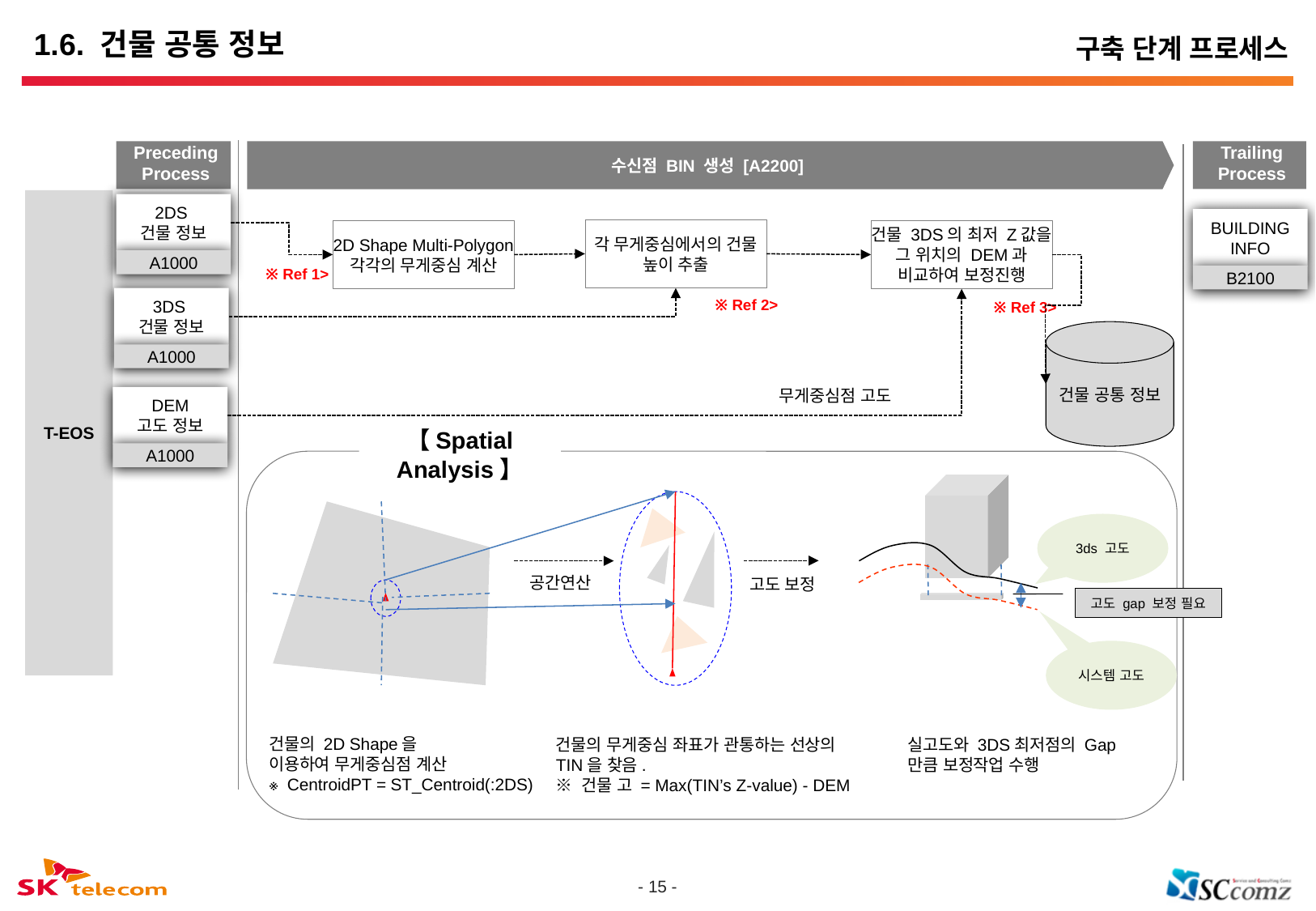

# 1.6. 건물 공통 정보
구축 단계 프로세스
Preceding
Process
수신점 BIN 생성 [A2200]
Trailing Process
T-EOS
2DS
건물 정보
A1000
BUILDING INFO
B2100
각 무게중심에서의 건물 높이 추출
2D Shape Multi-Polygon 각각의 무게중심 계산
건물 3DS의 최저 Z값을 그 위치의 DEM과 비교하여 보정진행
※ Ref 1>
3DS
건물 정보
A1000
※ Ref 2>
※ Ref 3>
건물 공통 정보
무게중심점 고도
DEM
고도 정보
A1000
【Spatial Analysis】

3ds 고도

공간연산
고도 보정

고도 gap 보정 필요

시스템 고도

건물의 2D Shape을
이용하여 무게중심점 계산
※ CentroidPT = ST_Centroid(:2DS)
건물의 무게중심 좌표가 관통하는 선상의 TIN을 찾음.
※ 건물 고 = Max(TIN’s Z-value) - DEM
실고도와 3DS최저점의 Gap 만큼 보정작업 수행